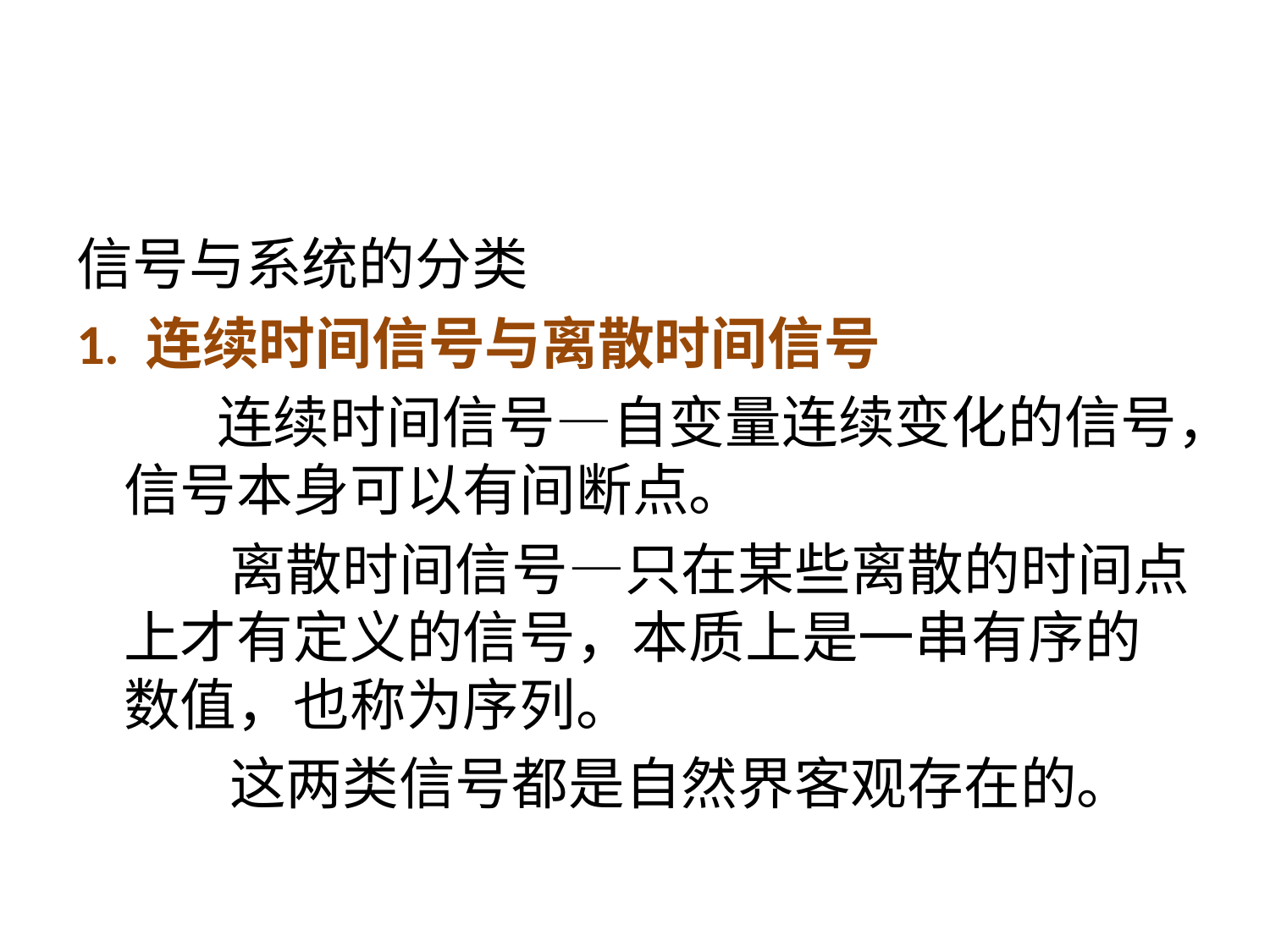

#
信号与系统的分类
1. 连续时间信号与离散时间信号
          连续时间信号—自变量连续变化的信号，信号本身可以有间断点。
           离散时间信号—只在某些离散的时间点上才有定义的信号，本质上是一串有序的数值，也称为序列。
           这两类信号都是自然界客观存在的。